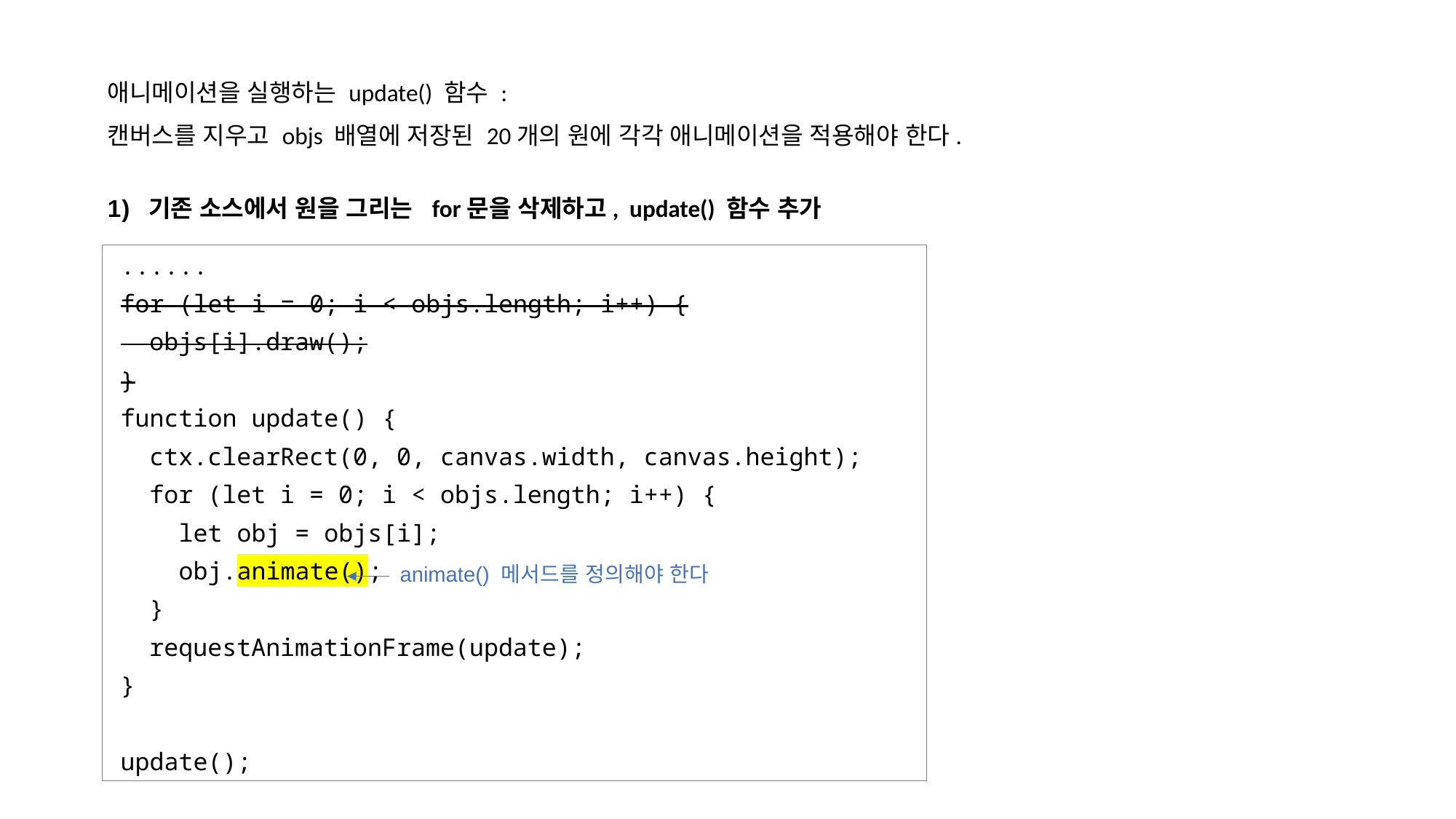

애니메이션을 실행하는 update() 함수 :
캔버스를 지우고 objs 배열에 저장된 20개의 원에 각각 애니메이션을 적용해야 한다.
기존 소스에서 원을 그리는  for문을 삭제하고,  update() 함수 추가
......
for (let i = 0; i < objs.length; i++) {
  objs[i].draw();
}
function update() {
  ctx.clearRect(0, 0, canvas.width, canvas.height);
  for (let i = 0; i < objs.length; i++) {
    let obj = objs[i];
    obj.animate();
  }
  requestAnimationFrame(update);
}

update();
animate() 메서드를 정의해야 한다